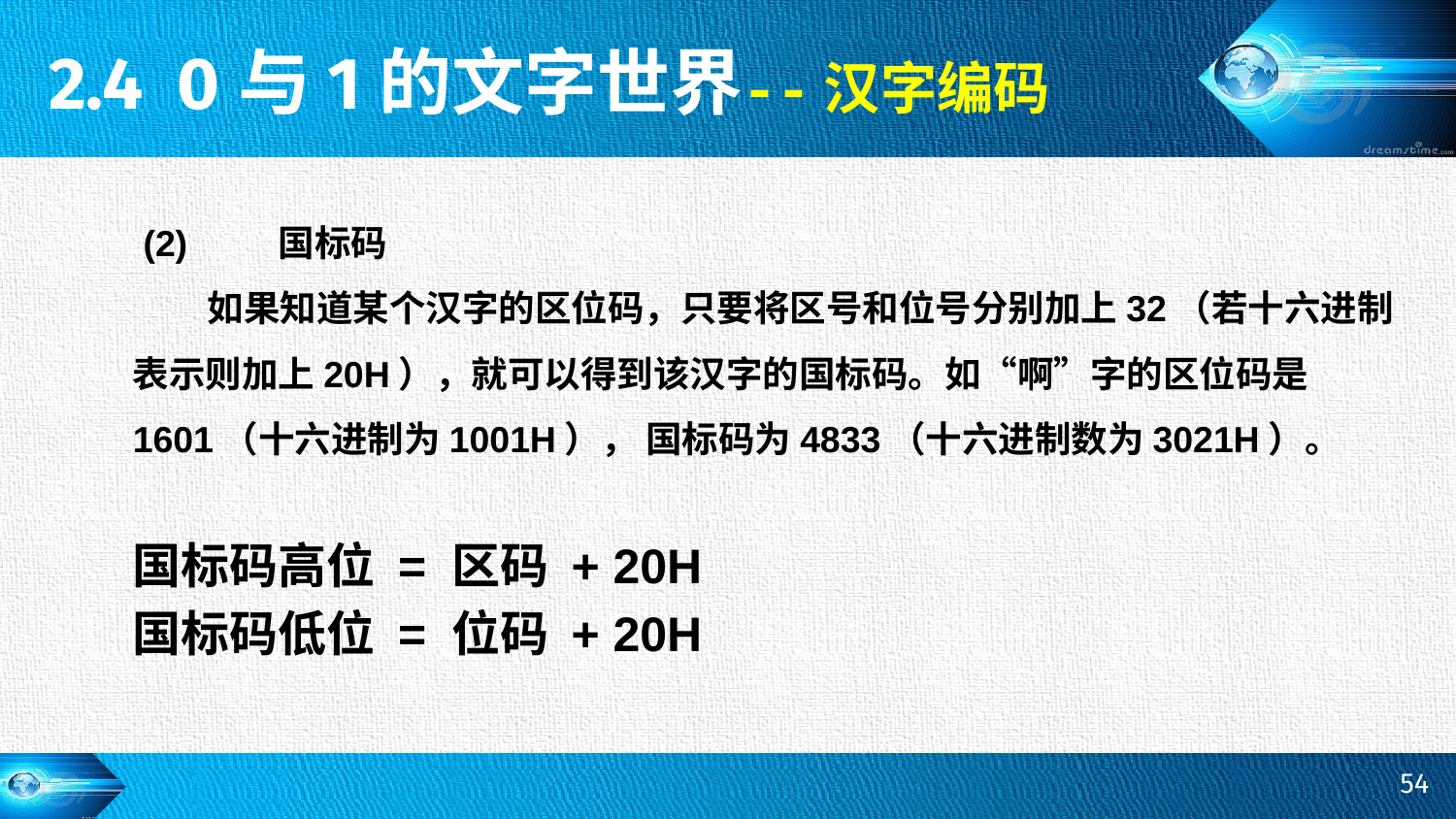

2.4  0与1的文字世界
--汉字编码
 (2)	国标码
        如果知道某个汉字的区位码，只要将区号和位号分别加上32（若十六进制表示则加上20H），就可以得到该汉字的国标码。如“啊”字的区位码是1601（十六进制为1001H）， 国标码为4833（十六进制数为3021H）。

国标码高位 = 区码 + 20H
国标码低位 = 位码 + 20H

54